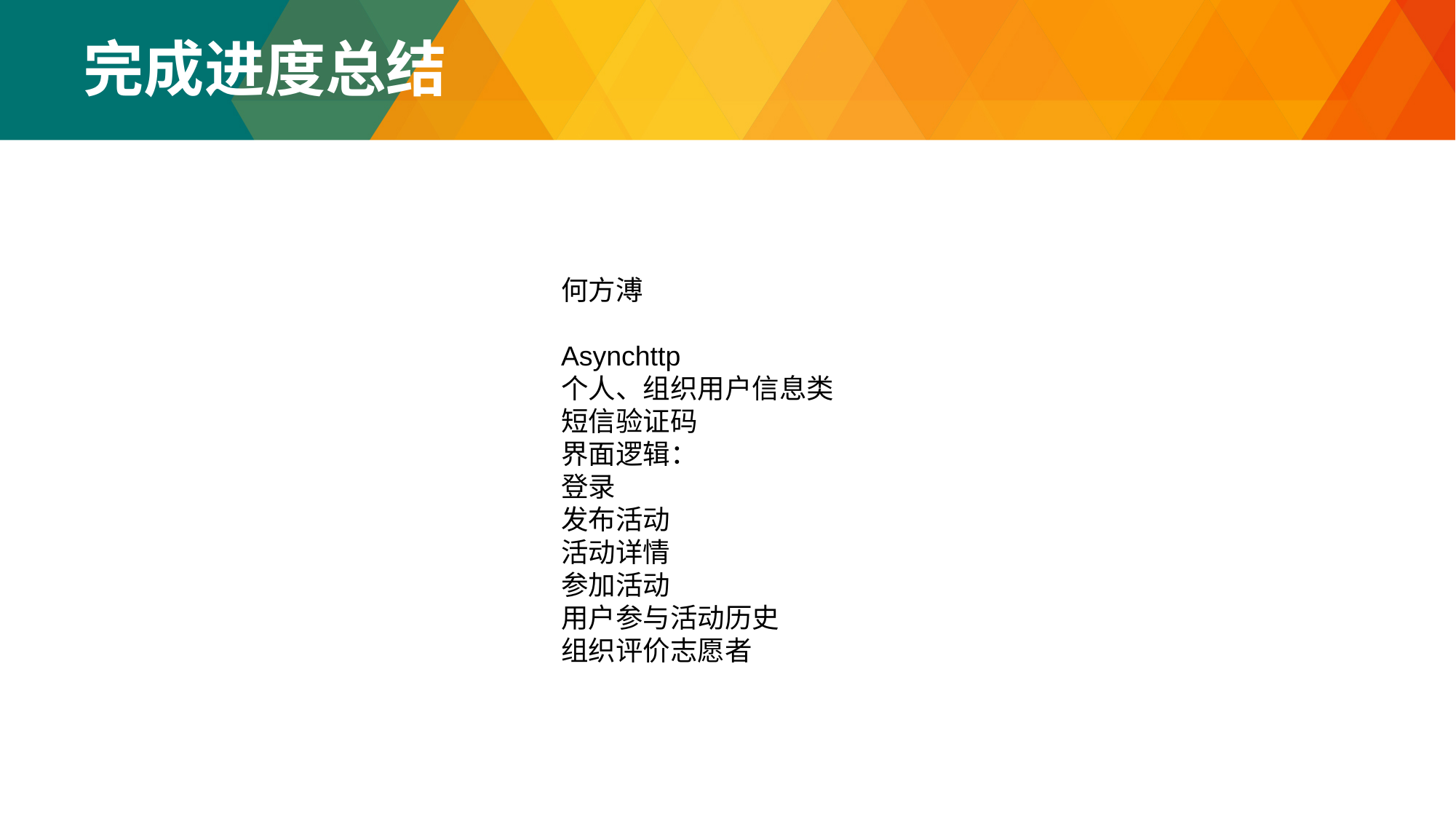

完成进度总结
何方溥

Asynchttp
个人、组织用户信息类
短信验证码
界面逻辑：
登录
发布活动
活动详情
参加活动
用户参与活动历史
组织评价志愿者